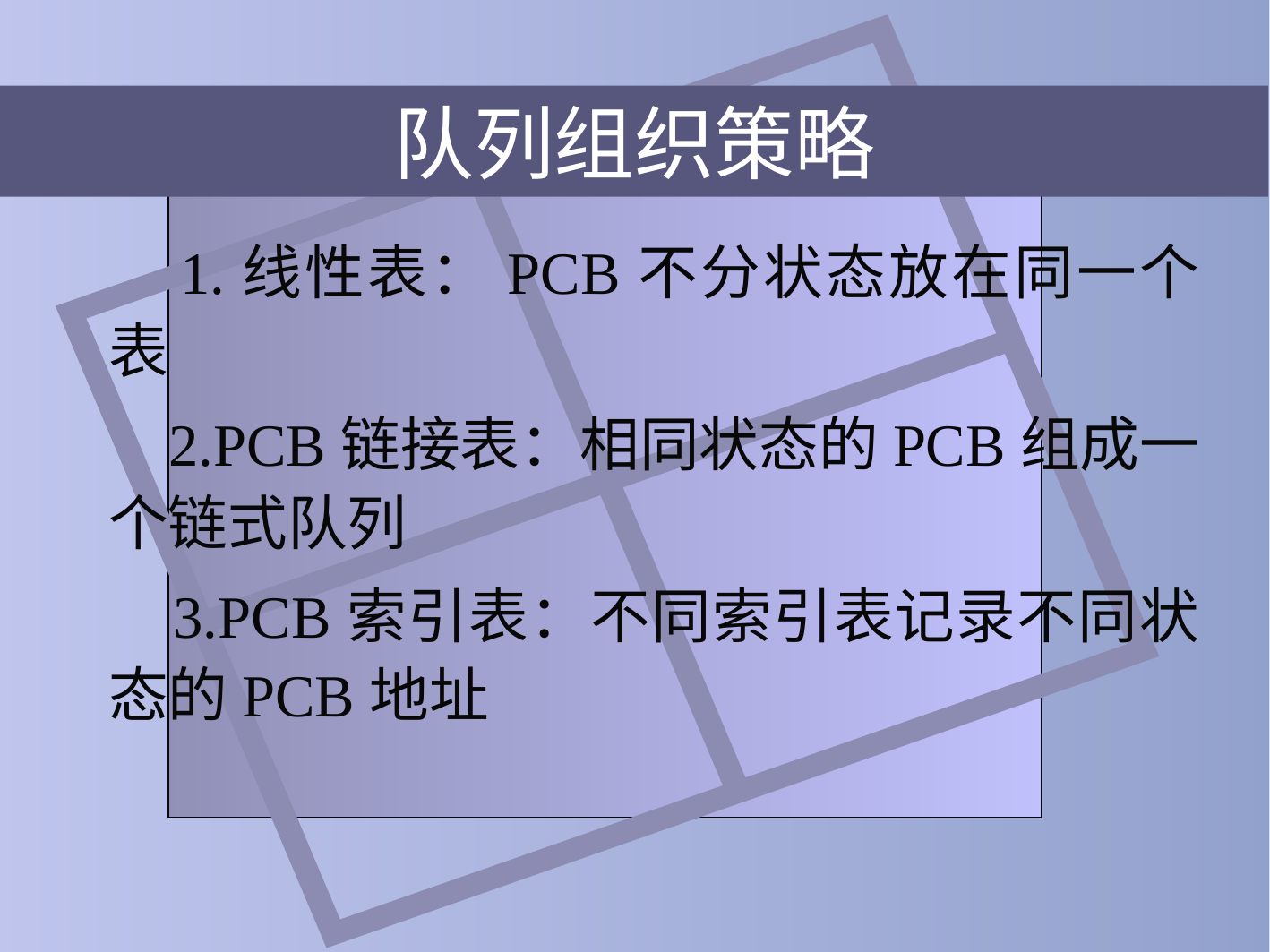

# 队列组织策略
    1.线性表：PCB不分状态放在同一个表
    2.PCB链接表：相同状态的PCB组成一个链式队列
    3.PCB索引表：不同索引表记录不同状态的PCB地址